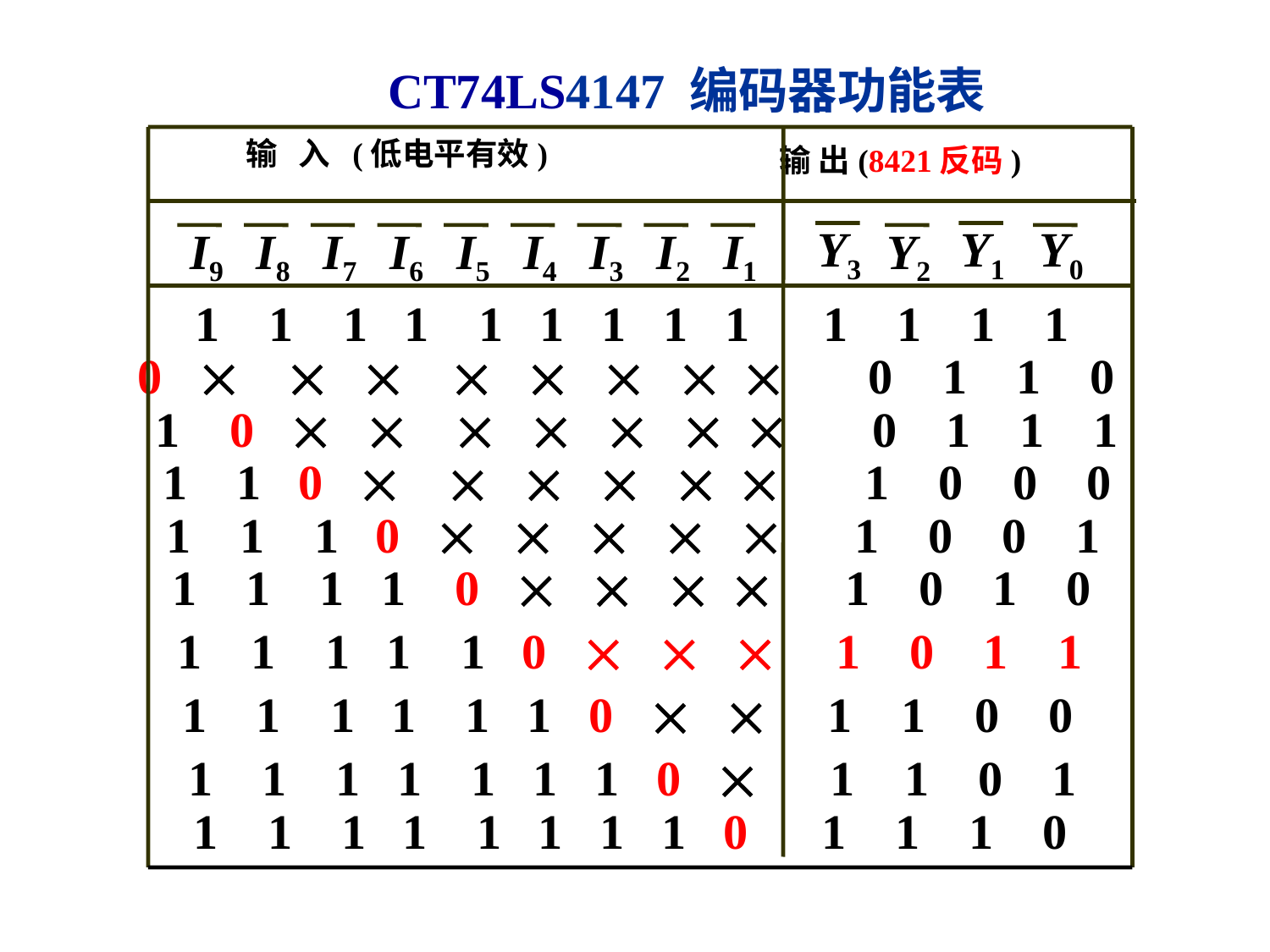

CT74LS4147 编码器功能表

输   入  (低电平有效)

输 出(8421反码)

Y3
Y1
Y0
I9
I8
I7
I6
I5
I4
I3
I2
I1
Y2

 1    1    1   1    1   1   1   1   1      1    1    1    1
0   ×    ×   ×    ×   ×   ×   ×  ×       0    1    1    0
1    0   ×   ×    ×   ×   ×   ×  ×       0    1    1    1
 1    1   0   ×    ×   ×   ×   ×  ×       1    0    0    0
1    1    1   0   ×   ×   ×   ×   ×      1    0    0    1
1    1    1   1    0   ×   ×   ×  ×      1    0    1    0
1    1    1   1    1   0   ×   ×   ×     1    0    1    1
1    1    1   1    1   1   0   ×   ×     1    1    0    0
1    1    1   1    1   1   1   0   ×      1    1    0    1
1    1    1   1    1   1   1   1   0      1    1    1    0